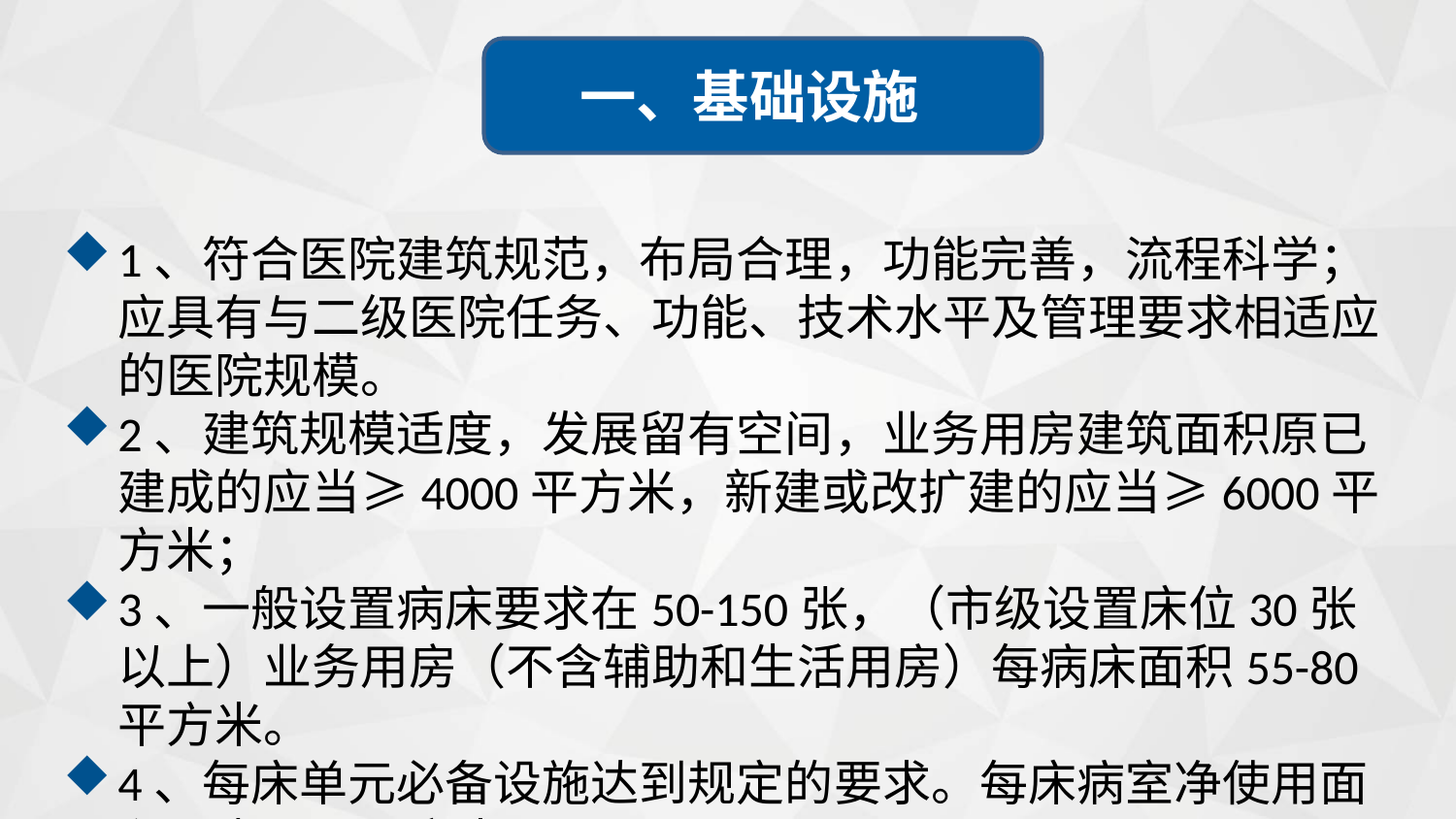

一、基础设施
1、符合医院建筑规范，布局合理，功能完善，流程科学；应具有与二级医院任务、功能、技术水平及管理要求相适应的医院规模。
2、建筑规模适度，发展留有空间，业务用房建筑面积原已建成的应当≥4000平方米，新建或改扩建的应当≥6000平方米；
3、一般设置病床要求在50-150张，（市级设置床位30张以上）业务用房（不含辅助和生活用房）每病床面积55-80平方米。
4、每床单元必备设施达到规定的要求。每床病室净使用面积不少于5平方米。